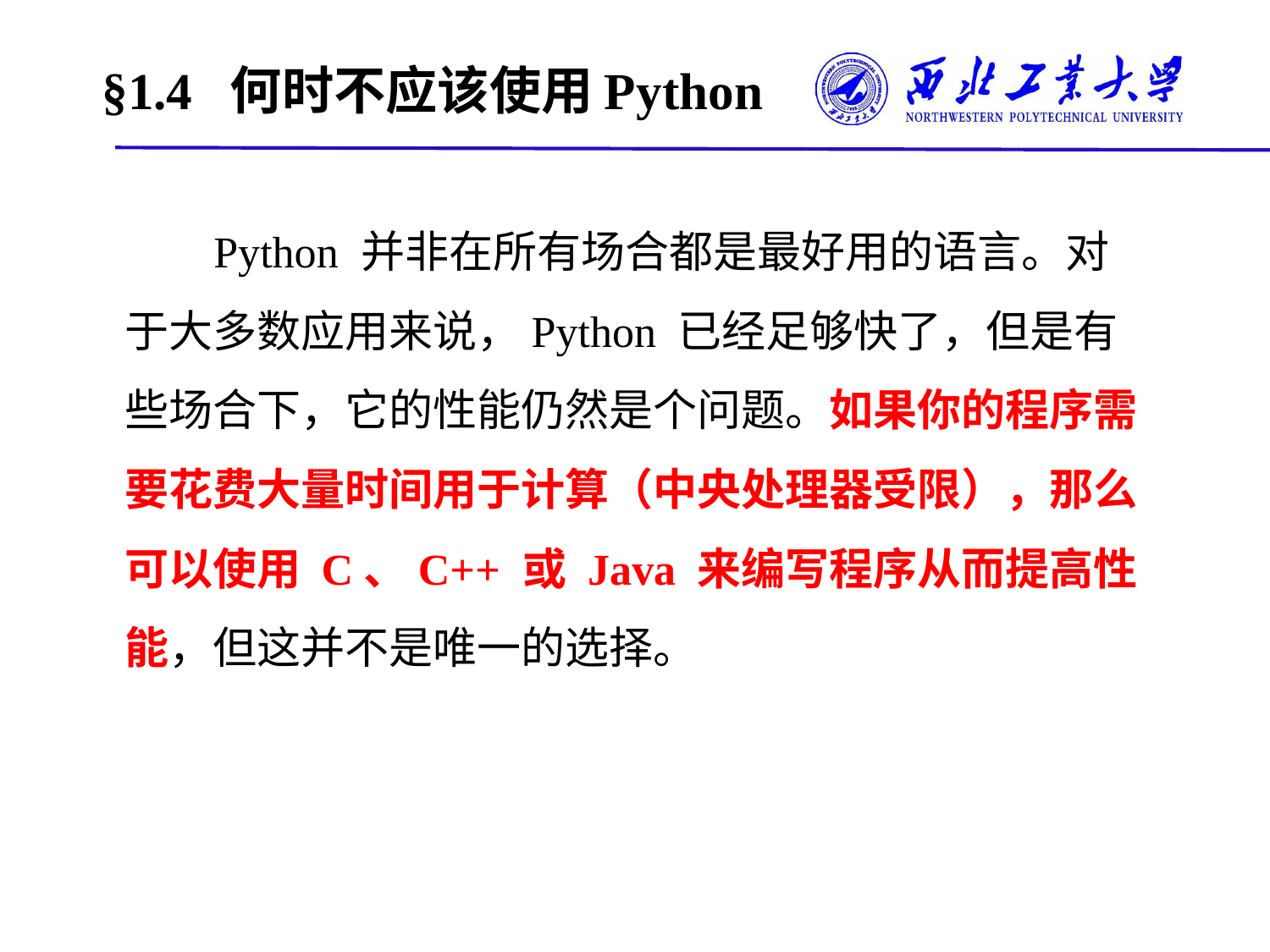

# §1.4  何时不应该使用Python
          Python 并非在所有场合都是最好用的语言。对于大多数应用来说，Python 已经足够快了，但是有些场合下，它的性能仍然是个问题。如果你的程序需要花费大量时间用于计算（中央处理器受限），那么可以使用 C、C++ 或 Java 来编写程序从而提高性能，但这并不是唯一的选择。